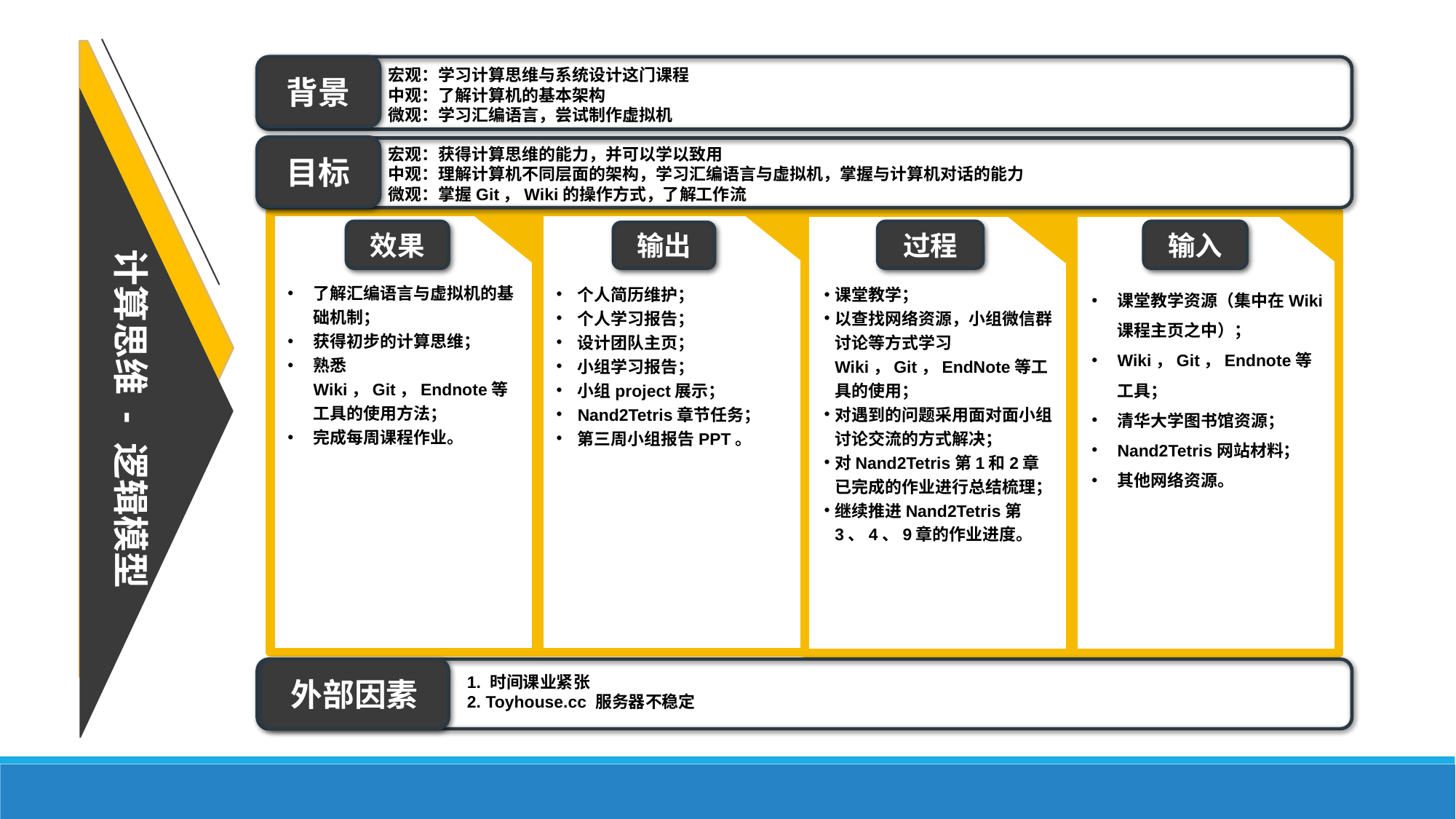

背景
目标

外部因素
宏观：学习计算思维与系统设计这门课程
中观：了解计算机的基本架构
微观：学习汇编语言，尝试制作虚拟机
宏观：获得计算思维的能力，并可以学以致用
中观：理解计算机不同层面的架构，学习汇编语言与虚拟机，掌握与计算机对话的能力
微观：掌握Git，Wiki的操作方式，了解工作流
计算思维 - 逻辑模型
效果
过程
输入
输出
了解汇编语言与虚拟机的基础机制；
获得初步的计算思维；
熟悉Wiki，Git，Endnote等工具的使用方法；
完成每周课程作业。
课堂教学资源（集中在Wiki课程主页之中）；
Wiki，Git，Endnote等工具；
清华大学图书馆资源；
Nand2Tetris网站材料；
其他网络资源。

个人简历维护；
个人学习报告；
设计团队主页；
小组学习报告；
小组project展示；
Nand2Tetris章节任务；
第三周小组报告PPT。
课堂教学；
以查找网络资源，小组微信群讨论等方式学习Wiki，Git，EndNote等工具的使用；
对遇到的问题采用面对面小组讨论交流的方式解决；
对Nand2Tetris第1和2章已完成的作业进行总结梳理；
继续推进Nand2Tetris第 3、4、9章的作业进度。
 1. 时间课业紧张
 2. Toyhouse.cc 服务器不稳定